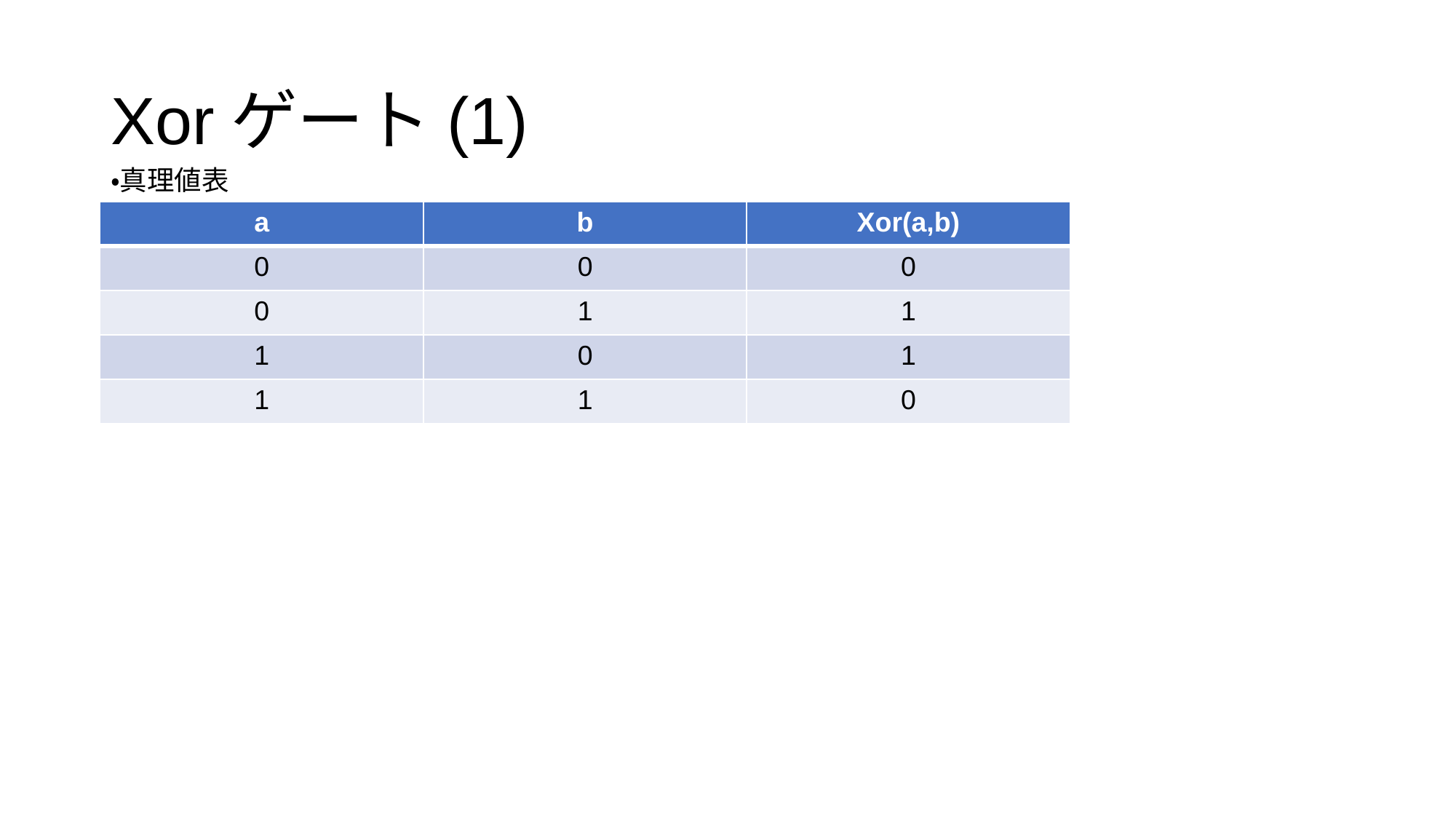

# Xorゲート(1)
・真理値表
| a | b | Xor(a,b) |
| --- | --- | --- |
| 0 | 0 | 0 |
| 0 | 1 | 1 |
| 1 | 0 | 1 |
| 1 | 1 | 0 |